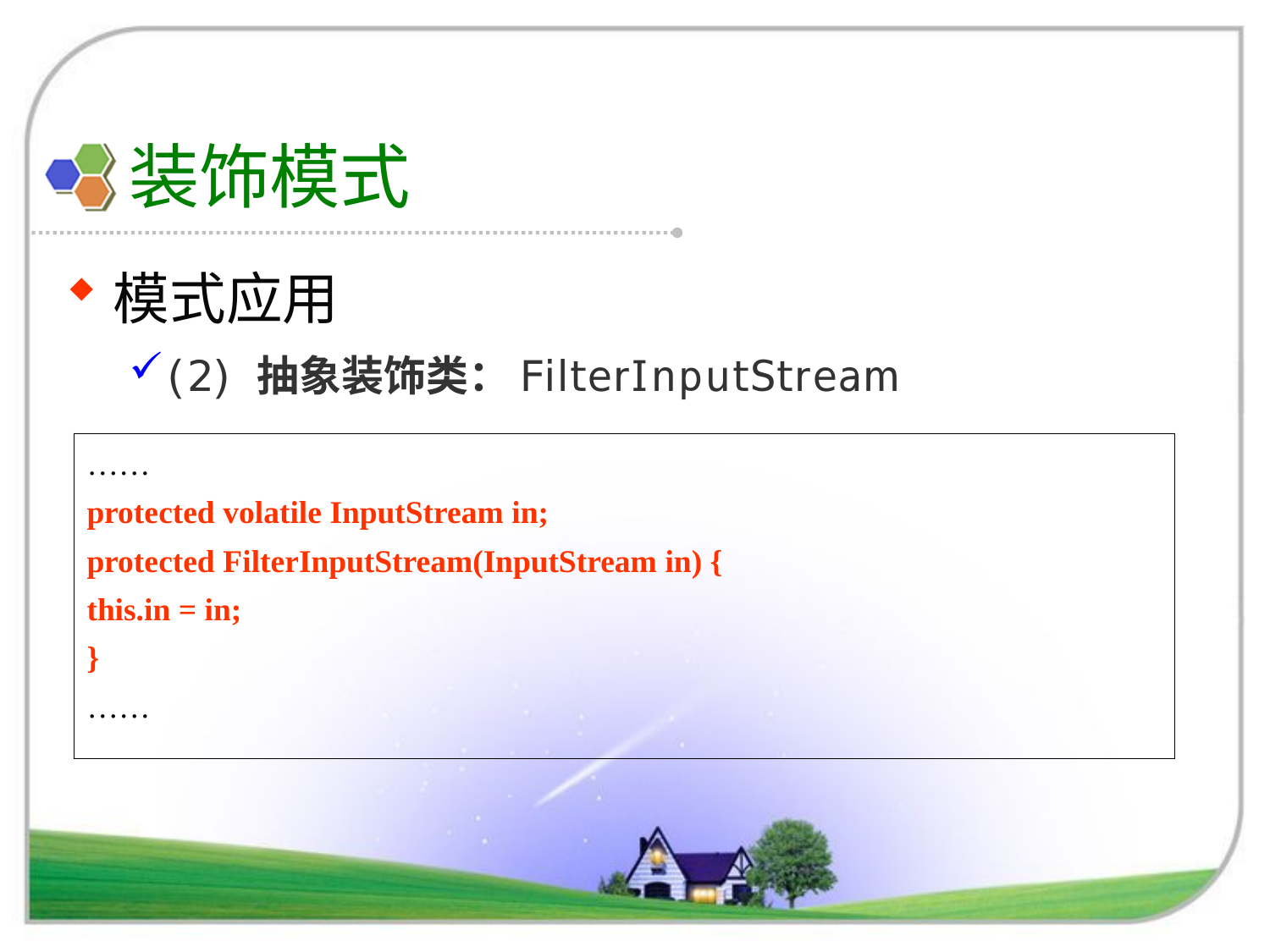

# 装饰模式
模式应用
(2) 抽象装饰类：FilterInputStream
| …… protected volatile InputStream in; protected FilterInputStream(InputStream in) { this.in = in; } …… |
| --- |